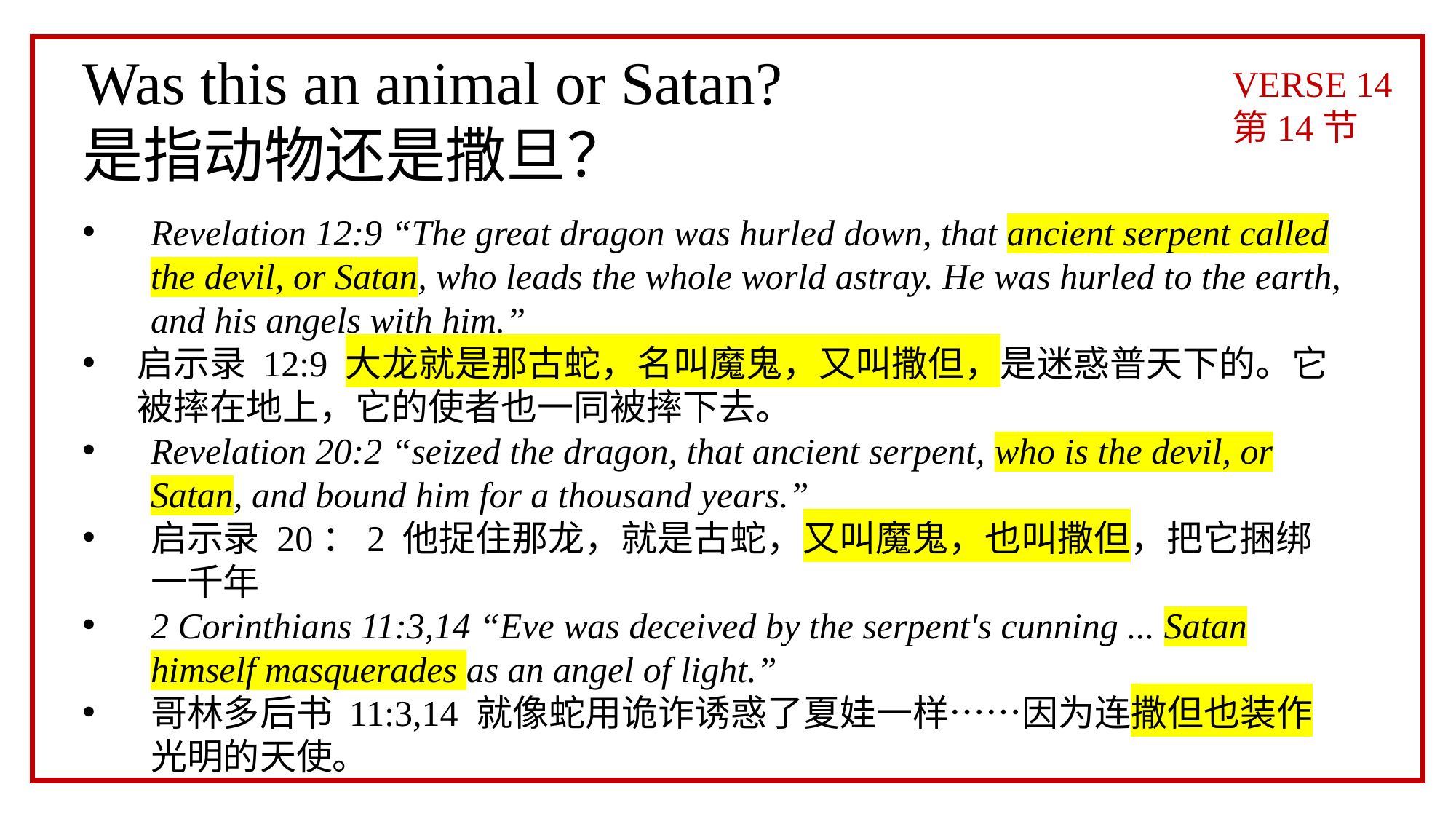

Was this an animal or Satan?
是指动物还是撒旦？

Revelation 12:9 “The great dragon was hurled down, that ancient serpent called the devil, or Satan, who leads the whole world astray. He was hurled to the earth, and his angels with him.”
启示录 12:9 大龙就是那古蛇，名叫魔鬼，又叫撒但，是迷惑普天下的。它被摔在地上，它的使者也一同被摔下去。
Revelation 20:2 “seized the dragon, that ancient serpent, who is the devil, or Satan, and bound him for a thousand years.”
启示录 20：2 他捉住那龙，就是古蛇，又叫魔鬼，也叫撒但，把它捆绑一千年
2 Corinthians 11:3,14 “Eve was deceived by the serpent's cunning ... Satan himself masquerades as an angel of light.”
哥林多后书 11:3,14 就像蛇用诡诈诱惑了夏娃一样……因为连撒但也装作光明的天使。
VERSE 14
第14节